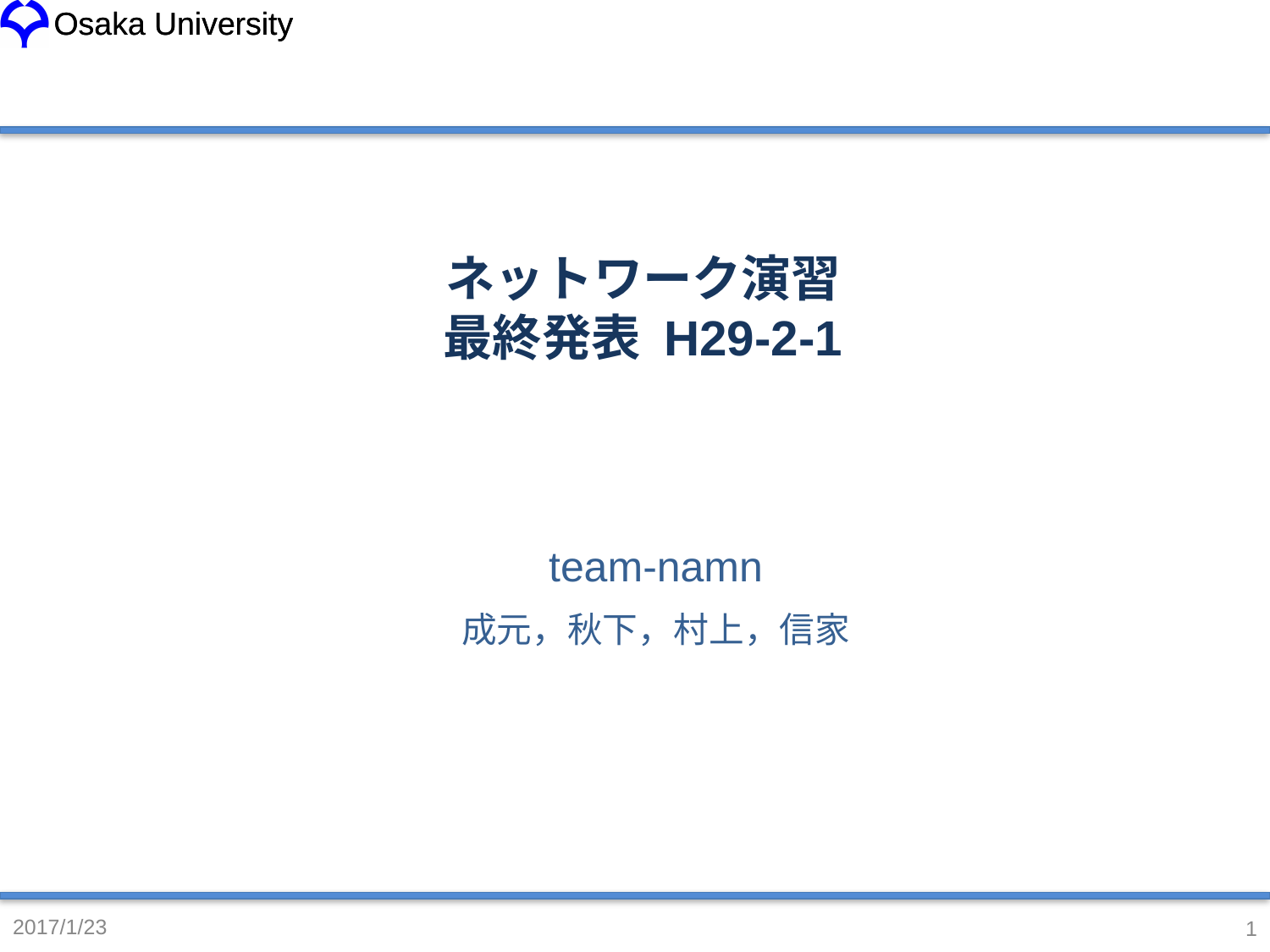

ネットワーク演習
最終発表 H29-2-1
team-namn
成元，秋下，村上，信家
2017/1/23
1